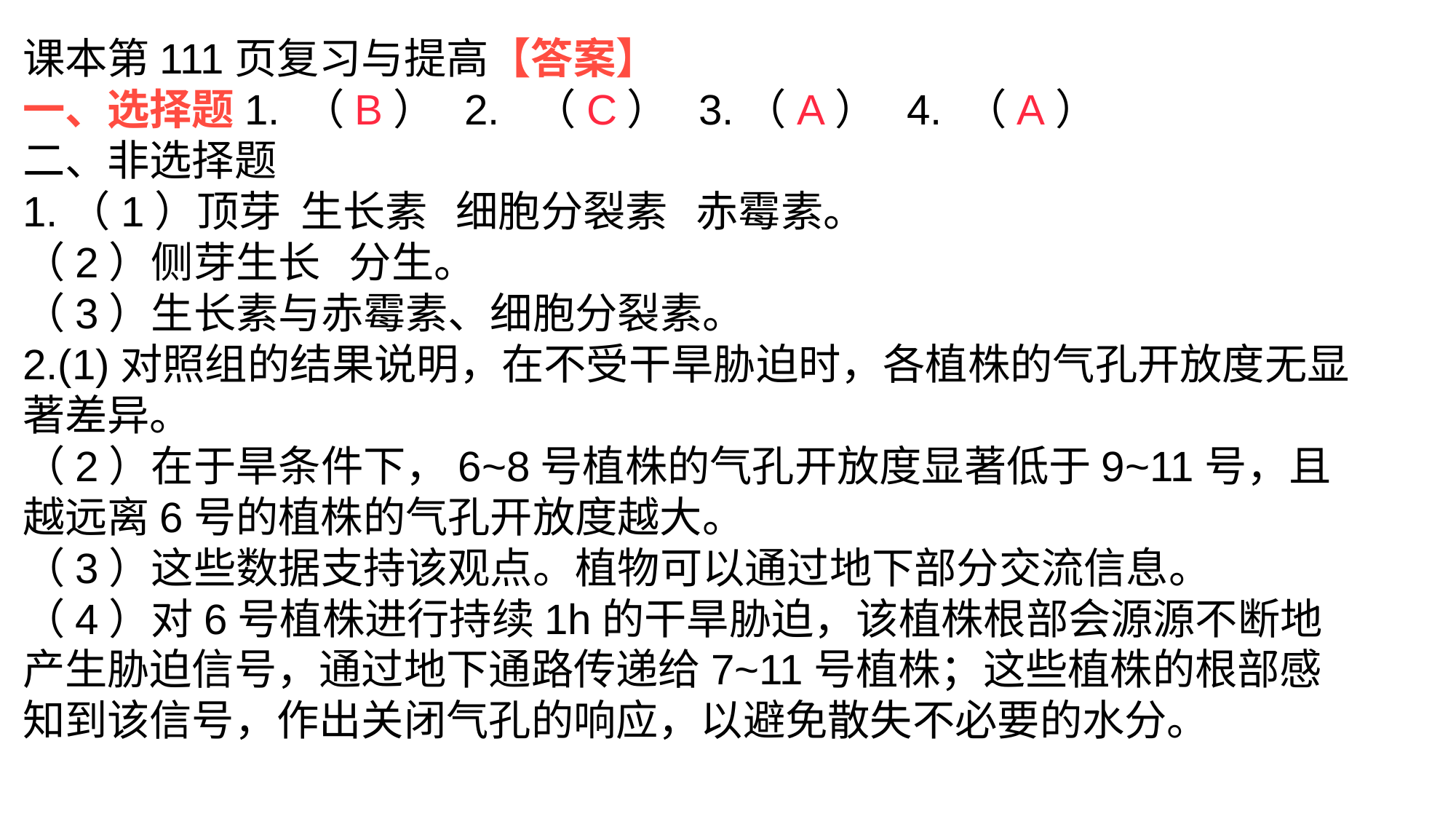

课本第111页复习与提高【答案】一、选择题1. （B）  2.  （C）  3.（A）  4. （A）二、非选择题1.（1）顶芽  生长素   细胞分裂素   赤霉素。
（2）侧芽生长   分生。
（3）生长素与赤霉素、细胞分裂素。2.(1)对照组的结果说明，在不受干旱胁迫时，各植株的气孔开放度无显著差异。（2）在于旱条件下，6~8号植株的气孔开放度显著低于9~11号，且越远离6号的植株的气孔开放度越大。（3）这些数据支持该观点。植物可以通过地下部分交流信息。（4）对6号植株进行持续1h的干旱胁迫，该植株根部会源源不断地产生胁迫信号，通过地下通路传递给7~11号植株；这些植株的根部感知到该信号，作出关闭气孔的响应，以避免散失不必要的水分。